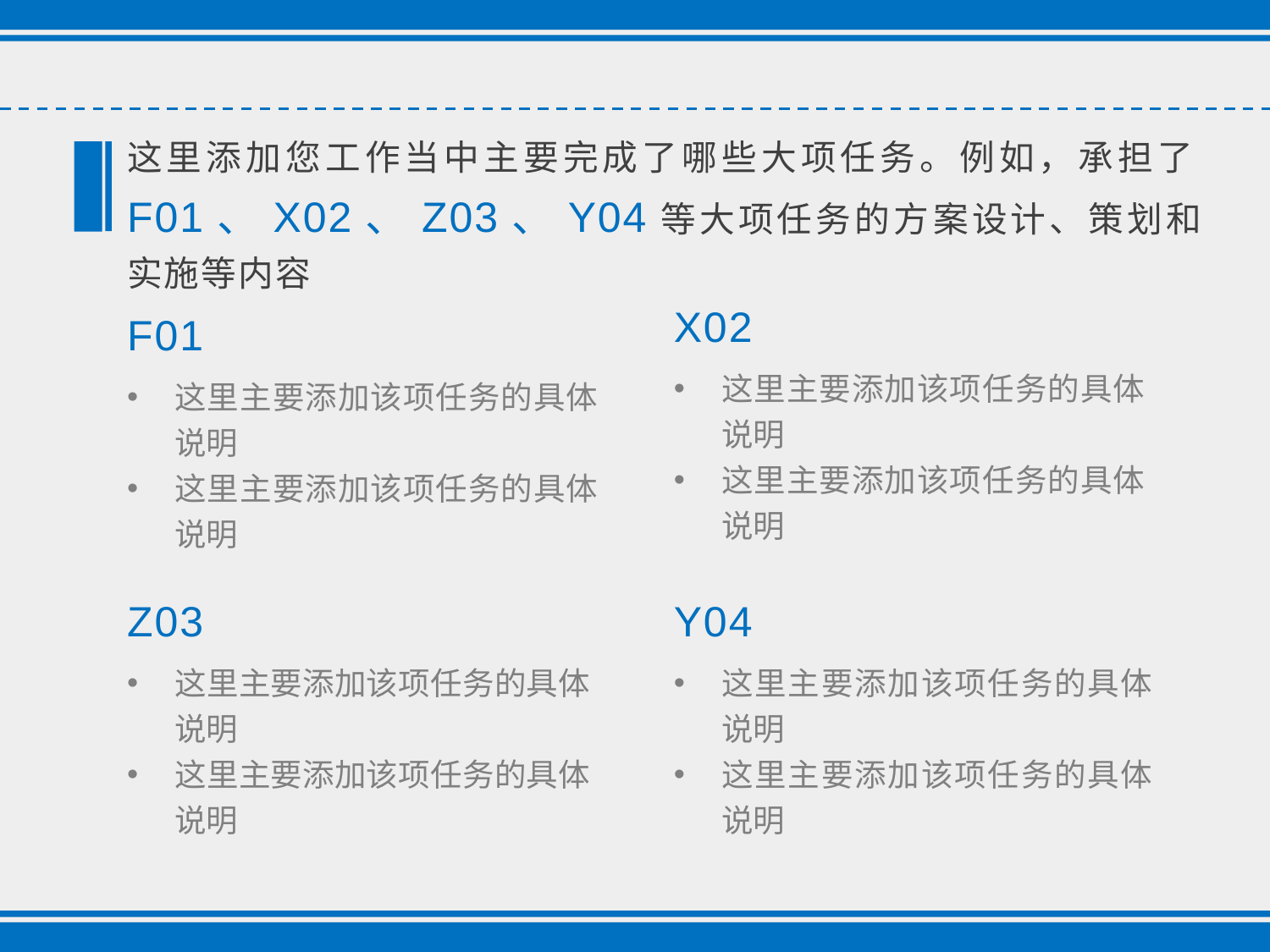

这里添加您工作当中主要完成了哪些大项任务。例如，承担了F01、X02、Z03、Y04等大项任务的方案设计、策划和实施等内容

X02
这里主要添加该项任务的具体说明
这里主要添加该项任务的具体说明

F01
这里主要添加该项任务的具体说明
这里主要添加该项任务的具体说明
Z03
这里主要添加该项任务的具体说明
这里主要添加该项任务的具体说明
Y04
这里主要添加该项任务的具体说明
这里主要添加该项任务的具体说明